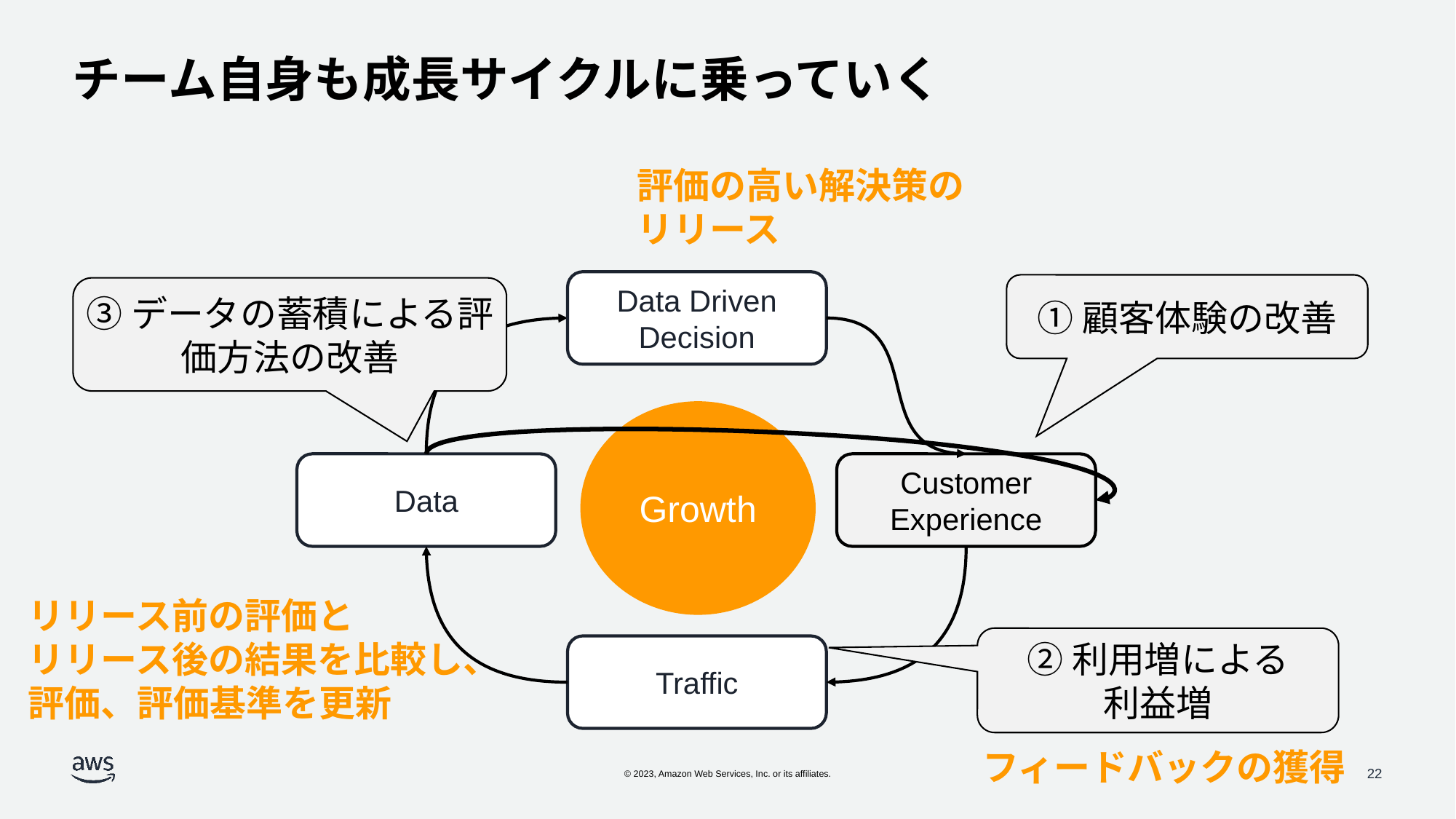

# チーム自身も成長サイクルに乗っていく
評価の高い解決策の
リリース
Data Driven
Decision
①顧客体験の改善
③データの蓄積による評価方法の改善
Growth
Data
Customer Experience
リリース前の評価と
リリース後の結果を比較し、評価、評価基準を更新
②利用増による
利益増
Traffic
フィードバックの獲得
22